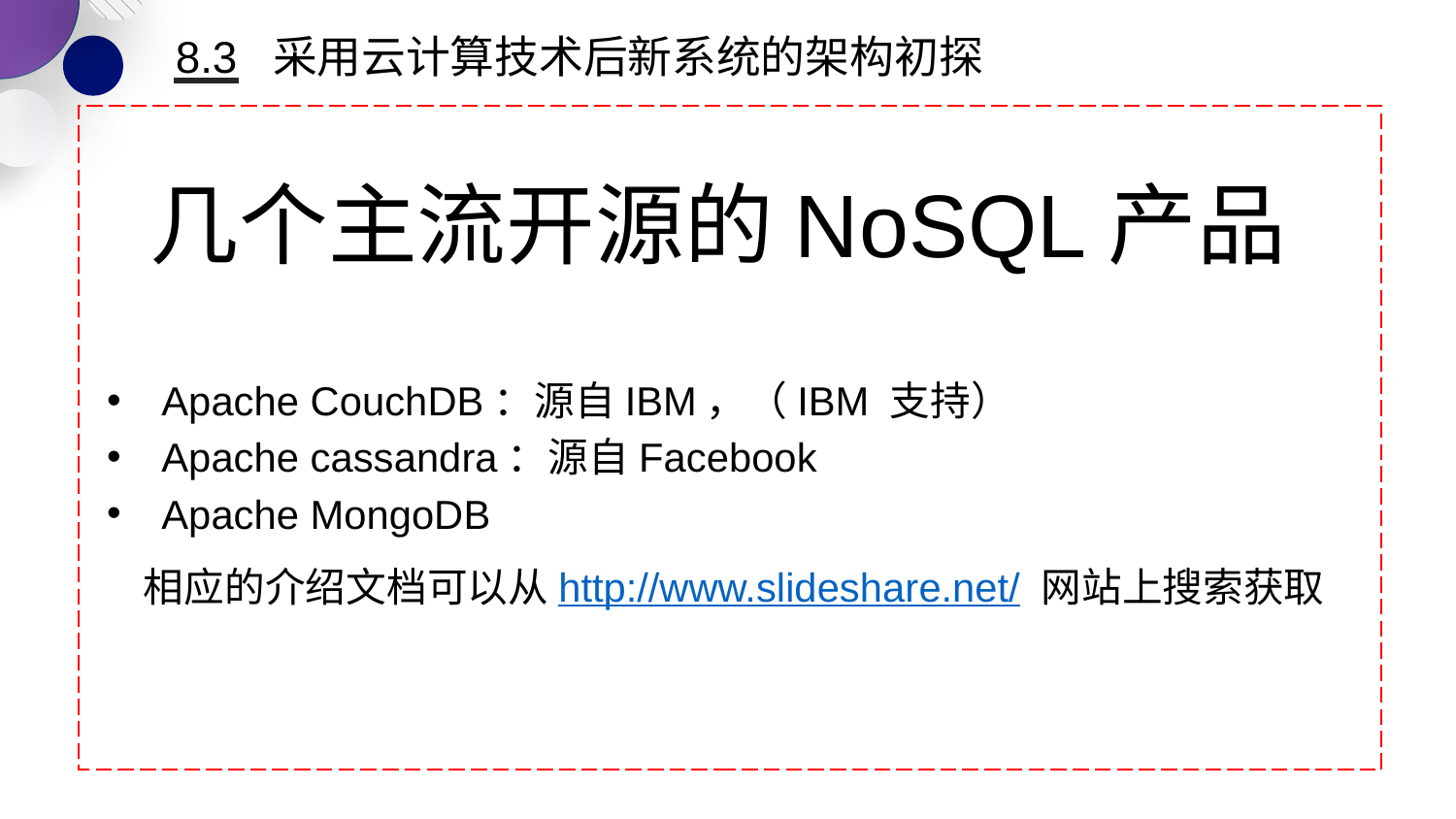

8.3  采用云计算技术后新系统的架构初探

几个主流开源的NoSQL产品
Apache CouchDB：源自IBM，（IBM 支持）
Apache cassandra：源自Facebook
Apache MongoDB
   相应的介绍文档可以从http://www.slideshare.net/ 网站上搜索获取